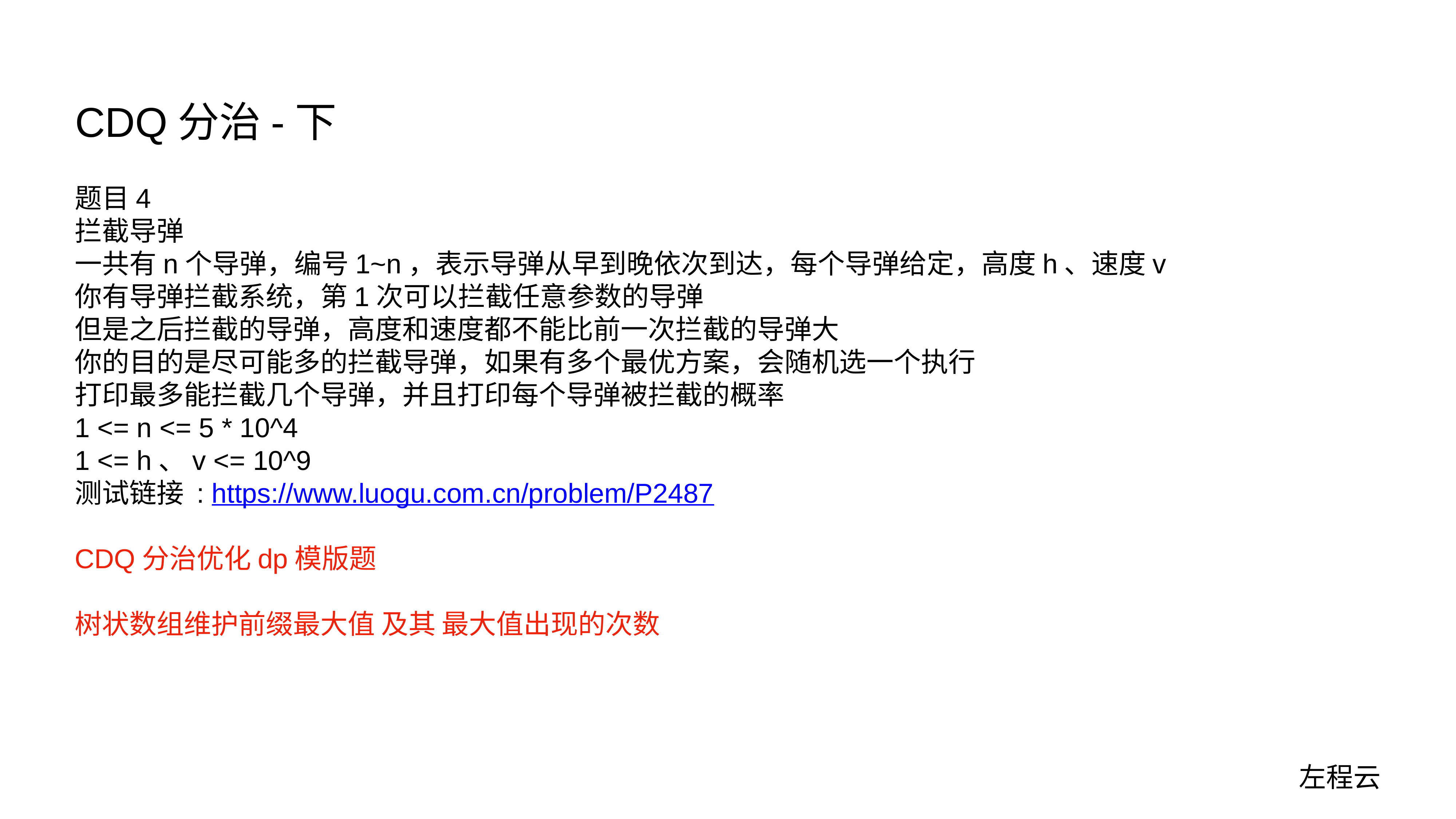

# CDQ分治-下
题目4
拦截导弹
一共有n个导弹，编号1~n，表示导弹从早到晚依次到达，每个导弹给定，高度h、速度v
你有导弹拦截系统，第1次可以拦截任意参数的导弹
但是之后拦截的导弹，高度和速度都不能比前一次拦截的导弹大
你的目的是尽可能多的拦截导弹，如果有多个最优方案，会随机选一个执行
打印最多能拦截几个导弹，并且打印每个导弹被拦截的概率
1 <= n <= 5 * 10^4
1 <= h、v <= 10^9
测试链接 : https://www.luogu.com.cn/problem/P2487

CDQ分治优化dp模版题

树状数组维护前缀最大值 及其 最大值出现的次数
左程云